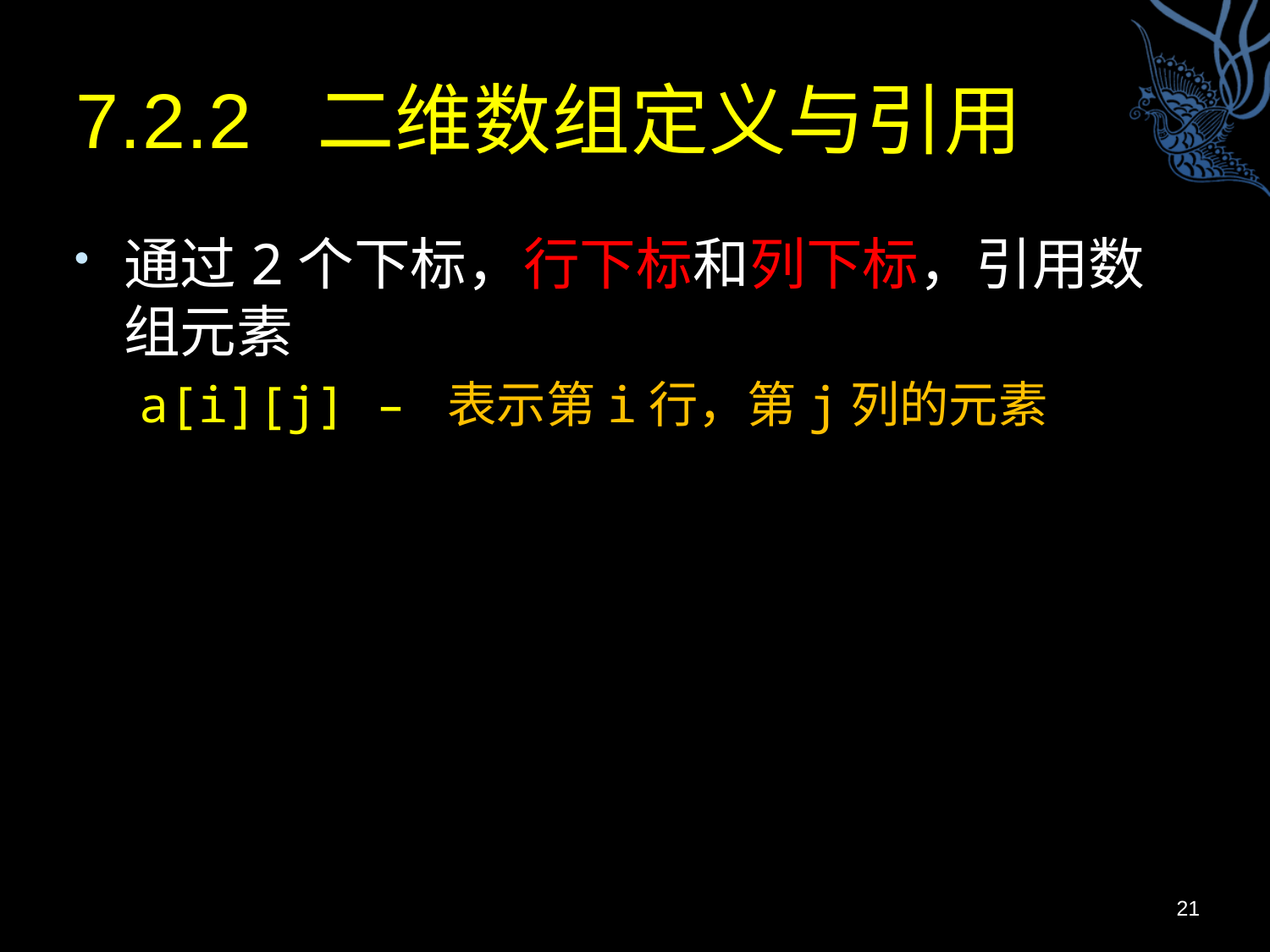

# 7.2.2  二维数组定义与引用
通过2个下标，行下标和列下标，引用数组元素
a[i][j] – 表示第i行，第j列的元素
21